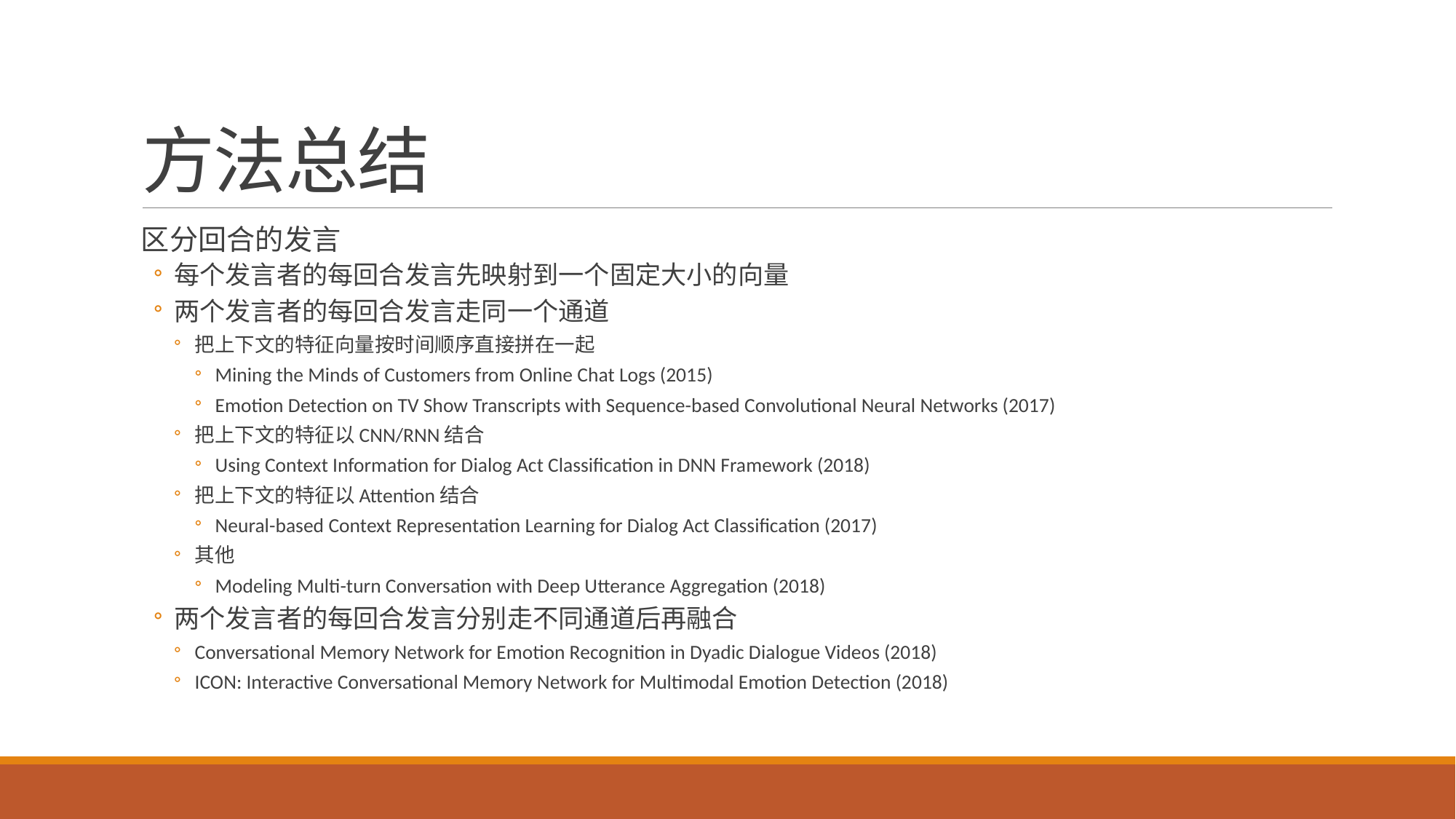

# 方法总结
区分回合的发言
每个发言者的每回合发言先映射到一个固定大小的向量
两个发言者的每回合发言走同一个通道
把上下文的特征向量按时间顺序直接拼在一起
Mining the Minds of Customers from Online Chat Logs (2015)
Emotion Detection on TV Show Transcripts with Sequence-based Convolutional Neural Networks (2017)
把上下文的特征以CNN/RNN结合
Using Context Information for Dialog Act Classification in DNN Framework (2018)
把上下文的特征以Attention结合
Neural-based Context Representation Learning for Dialog Act Classification (2017)
其他
Modeling Multi-turn Conversation with Deep Utterance Aggregation (2018)
两个发言者的每回合发言分别走不同通道后再融合
Conversational Memory Network for Emotion Recognition in Dyadic Dialogue Videos (2018)
ICON: Interactive Conversational Memory Network for Multimodal Emotion Detection (2018)